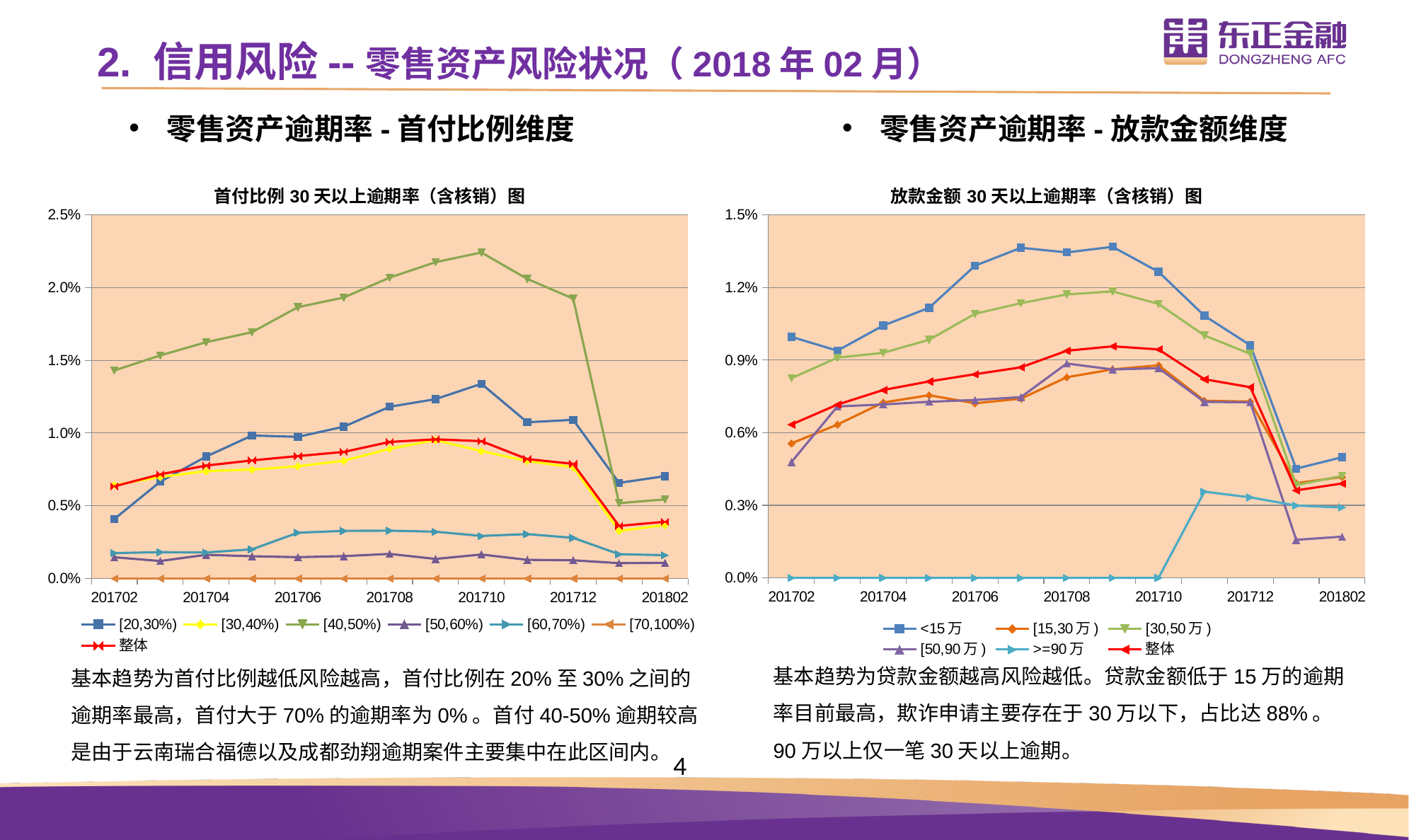

2. 信用风险--零售资产风险状况（2018年02月）
   零售资产逾期率-首付比例维度
   零售资产逾期率-放款金额维度

### Chart: 首付比例30天以上逾期率（含核销）图

| Category | [20,30%) | [30,40%) | [40,50%) | [50,60%) | [60,70%) | [70,100%) | 整体 |
|---|---|---|---|---|---|---|---|
| 201702 | 0.004091458793584986 | 0.006429632577039842 | 0.0143044638970985 | 0.001460080636103387 | 0.0017458578777835704 | 0.0 | 0.006336450491200894 |
|  | 0.006656208708178403 | 0.00697459785130039 | 0.015338701406425927 | 0.001201455121874833 | 0.0018121893192306888 | 0.0 | 0.0071611866642698535 |
| 201704 | 0.008382861154984256 | 0.0073834453665410004 | 0.0162482216546952 | 0.0016271219582230181 | 0.001791560943181196 | 0.0 | 0.007764468119488712 |
|  | 0.009831087766302255 | 0.007491745049671978 | 0.016935434111999804 | 0.001530433964895603 | 0.002005726128267686 | 0.0 | 0.008118755191171148 |
| 201706 | 0.009737675617820045 | 0.007719683106896408 | 0.018657805265547993 | 0.001467299966969288 | 0.003146499676098386 | 0.0 | 0.008417021583642456 |
|  | 0.010438157596273466 | 0.008094699904929769 | 0.019319883328496833 | 0.0015382111844698225 | 0.0032741796502568227 | 0.0 | 0.00870129595585866 |
| 201708 | 0.011810737320622483 | 0.00891621358885127 | 0.020687769539194406 | 0.0016922567911882712 | 0.0032881385977392287 | 0.0 | 0.009387219873174707 |
|  | 0.012332677668187735 | 0.009513088747361955 | 0.02175156054229627 | 0.0013452259089828012 | 0.0032172770271001877 | 0.0 | 0.009569987499895877 |
| 201710 | 0.013389931734031583 | 0.008764589502917678 | 0.022414274582899258 | 0.0016499092248488246 | 0.0029262512113257242 | 0.0 | 0.009442723051875095 |
|  | 0.01074246679188686 | 0.008068936936674096 | 0.02060061231843847 | 0.0012838375931767834 | 0.0030500172367575002 | 0.0 | 0.00821055990959477 |
| 201712 | 0.01090936794989964 | 0.007649921465119142 | 0.01924309735262224 | 0.0012520367424531575 | 0.0027938869065133576 | 0.0 | 0.007881519215948351 |
|  | 0.006575312217828051 | 0.0032721484394520853 | 0.005180064645150908 | 0.0010545227353163026 | 0.001670692581248317 | 0.0 | 0.00361477511904724 |
| 201802 | 0.007035037049915516 | 0.003679592629564029 | 0.005436656028858798 | 0.0010791178450857894 | 0.001601798342470598 | 0.0 | 0.003900905936858624 |

### Chart: 放款金额30天以上逾期率（含核销）图

| Category | <15万 | [15,30万) | [30,50万) | [50,90万) | >=90万 | 整体 |
|---|---|---|---|---|---|---|
| 201702 | 0.00995937172714037 | 0.005557997193170279 | 0.008252038893832957 | 0.004785660523373279 | 0.0 | 0.006336450491200894 |
|  | 0.009389384168615298 | 0.006332887389785056 | 0.009100486572290584 | 0.007085514955675836 | 0.0 | 0.0071611866642698535 |
| 201704 | 0.010428672587953637 | 0.007248380075369793 | 0.009302330238936079 | 0.007166768561529193 | 0.0 | 0.007764468119488712 |
|  | 0.011162170312107512 | 0.007548354245592392 | 0.009841481928731983 | 0.007278144672539988 | 0.0 | 0.008118755191171148 |
| 201706 | 0.012901296827850439 | 0.007215382206217761 | 0.010914272432616222 | 0.007351667662599293 | 0.0 | 0.008417021583642456 |
|  | 0.013641939594735558 | 0.007405524029866883 | 0.011354182909120788 | 0.0074694263936082375 | 0.0 | 0.00870129595585866 |
| 201708 | 0.013449950472864349 | 0.008291776519430007 | 0.011714342741119033 | 0.008859230149810155 | 0.0 | 0.009387219873174707 |
|  | 0.013681933692013228 | 0.008618098396525385 | 0.011838437833522267 | 0.008612951785038554 | 0.0 | 0.009569987499895877 |
| 201710 | 0.012649242276577478 | 0.008784869739218526 | 0.011323234430212239 | 0.00866650542918771 | 0.0 | 0.009442723051875095 |
|  | 0.010834155361305654 | 0.007320939621504471 | 0.010019191997806537 | 0.007273577976196358 | 0.0035618977050884256 | 0.00821055990959477 |
| 201712 | 0.009615298592853027 | 0.007288469641765359 | 0.00925764814085963 | 0.0072564425729252134 | 0.003326856946670772 | 0.007881519215948351 |
|  | 0.0045138420125525325 | 0.003913235225602486 | 0.003832336746406428 | 0.0015717451761580457 | 0.0029884491978469452 | 0.00361477511904724 |
| 201802 | 0.004985036831713701 | 0.004167327550931237 | 0.004217010888970429 | 0.001703253605627593 | 0.0029075588390857408 | 0.003900905936858624 |
基本趋势为贷款金额越高风险越低。贷款金额低于15万的逾期率目前最高，欺诈申请主要存在于30万以下，占比达88%。 90万以上仅一笔30天以上逾期。
基本趋势为首付比例越低风险越高，首付比例在20%至30%之间的逾期率最高，首付大于70%的逾期率为0%。首付40-50%逾期较高是由于云南瑞合福德以及成都劲翔逾期案件主要集中在此区间内。